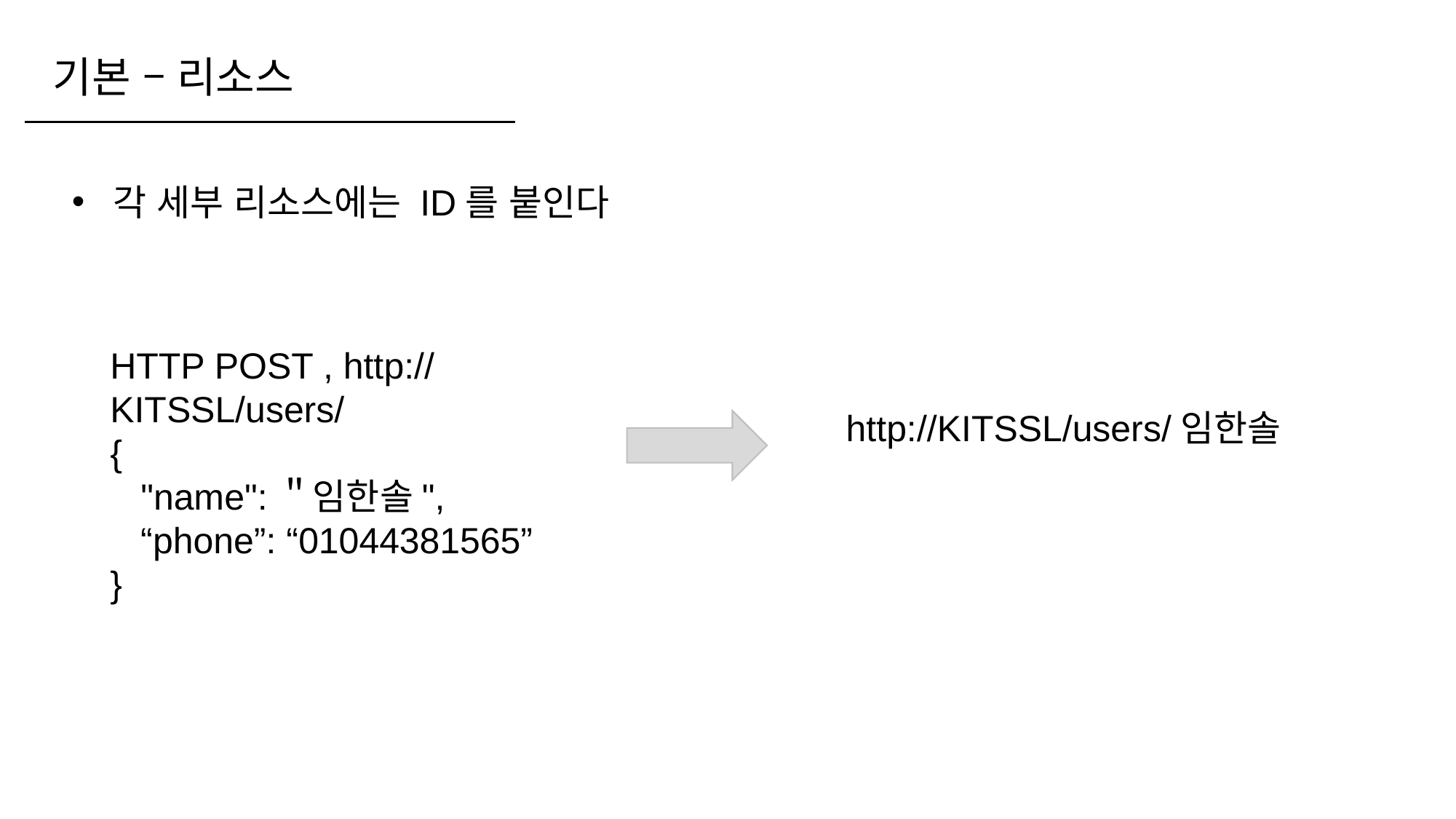

기본 – 리소스
각 세부 리소스에는 ID를 붙인다
HTTP POST , http://KITSSL/users/
{
   "name":＂임한솔",
   “phone”: “01044381565”
}
http://KITSSL/users/임한솔